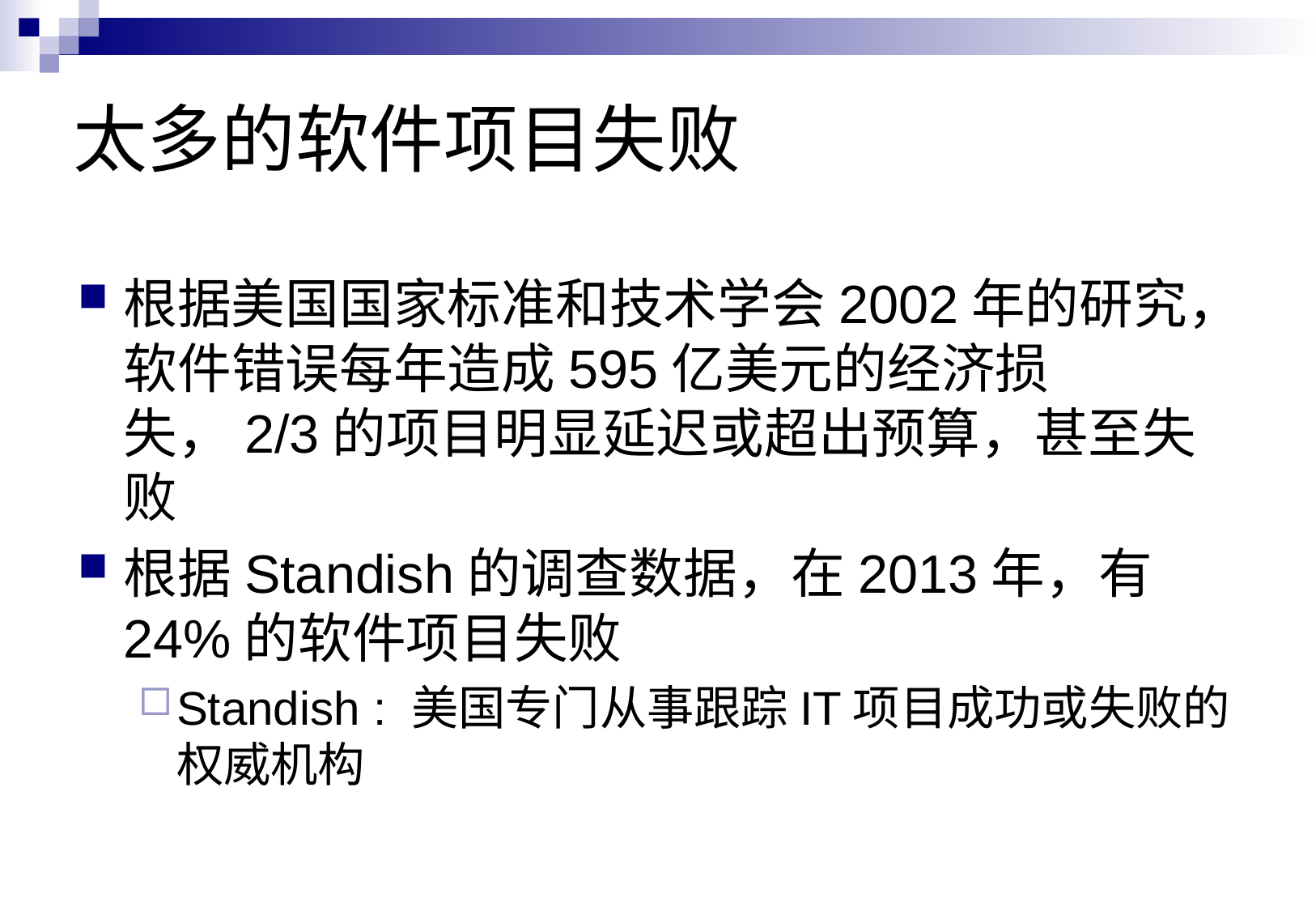

# 太多的软件项目失败
根据美国国家标准和技术学会2002年的研究，软件错误每年造成595亿美元的经济损失，2/3的项目明显延迟或超出预算，甚至失败
根据Standish的调查数据，在2013年，有24%的软件项目失败
Standish : 美国专门从事跟踪IT项目成功或失败的权威机构